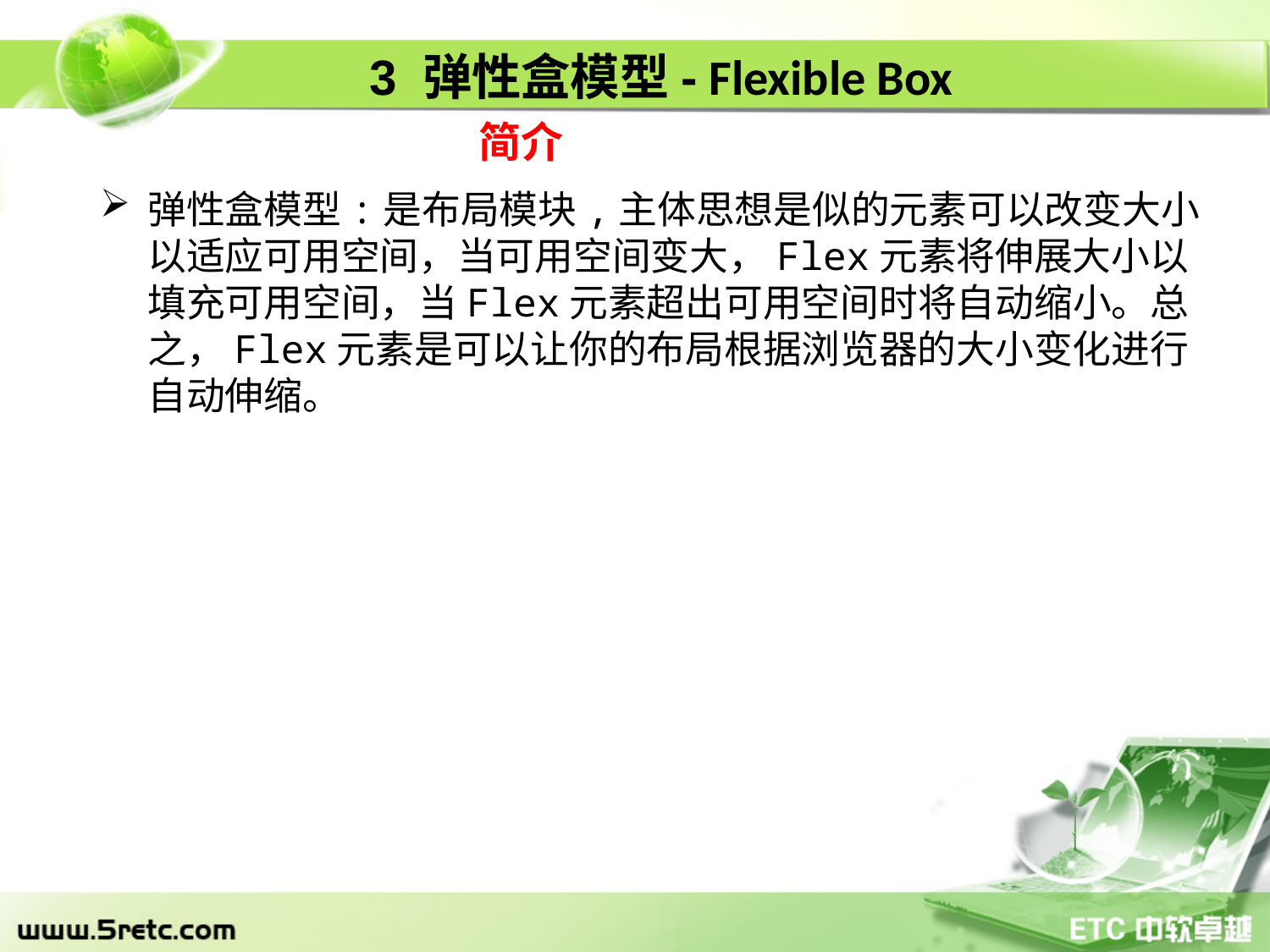

3 弹性盒模型- Flexible Box

简介
弹性盒模型:是布局模块,主体思想是似的元素可以改变大小以适应可用空间，当可用空间变大，Flex元素将伸展大小以填充可用空间，当Flex元素超出可用空间时将自动缩小。总之，Flex元素是可以让你的布局根据浏览器的大小变化进行自动伸缩。